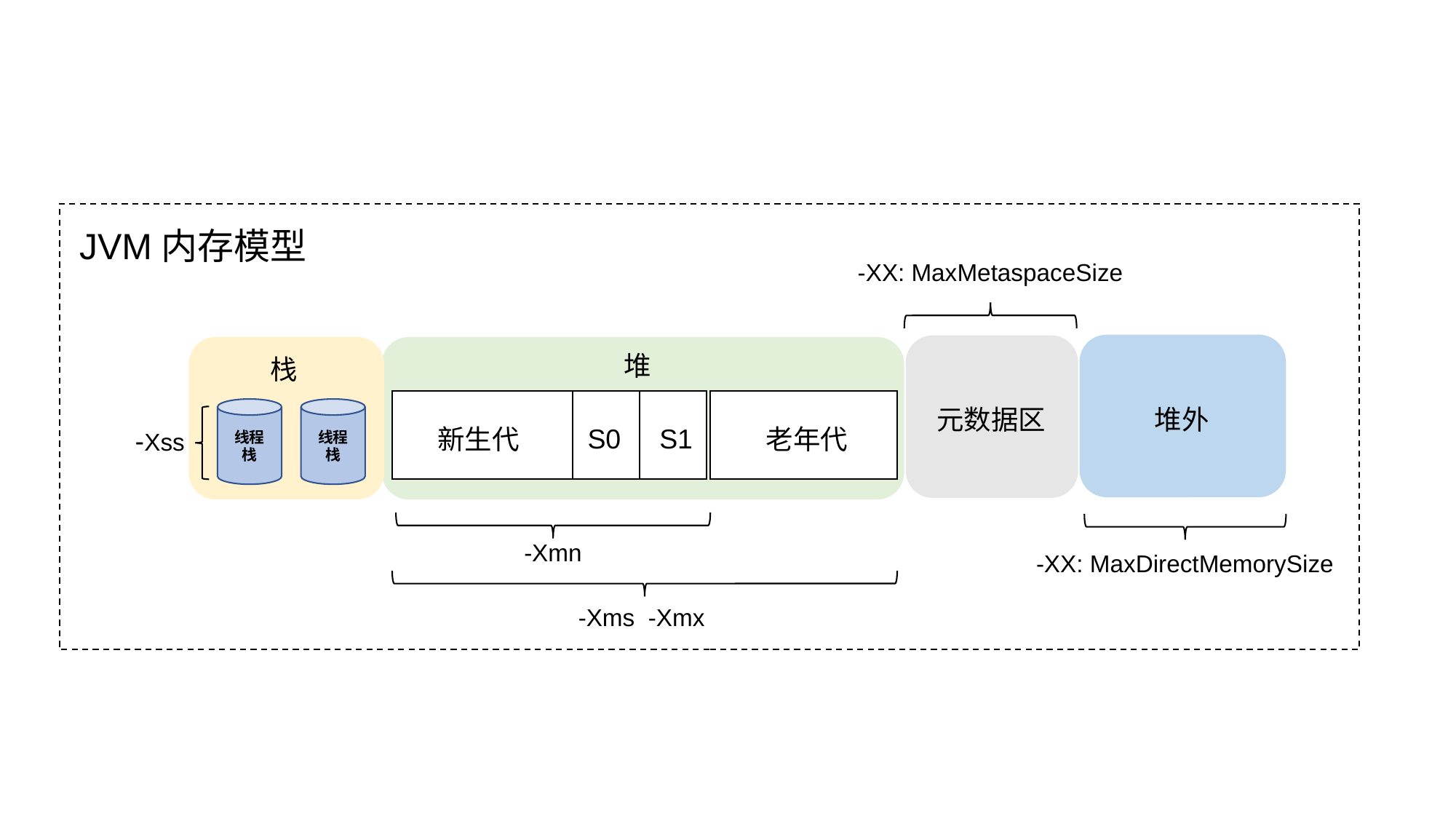

JVM内存模型

-XX: MaxMetaspaceSize

堆
栈

元数据区
堆外
线程栈
线程栈

S0
S1
新生代
老年代
-Xss

-Xmn
-XX: MaxDirectMemorySize
-Xms  -Xmx